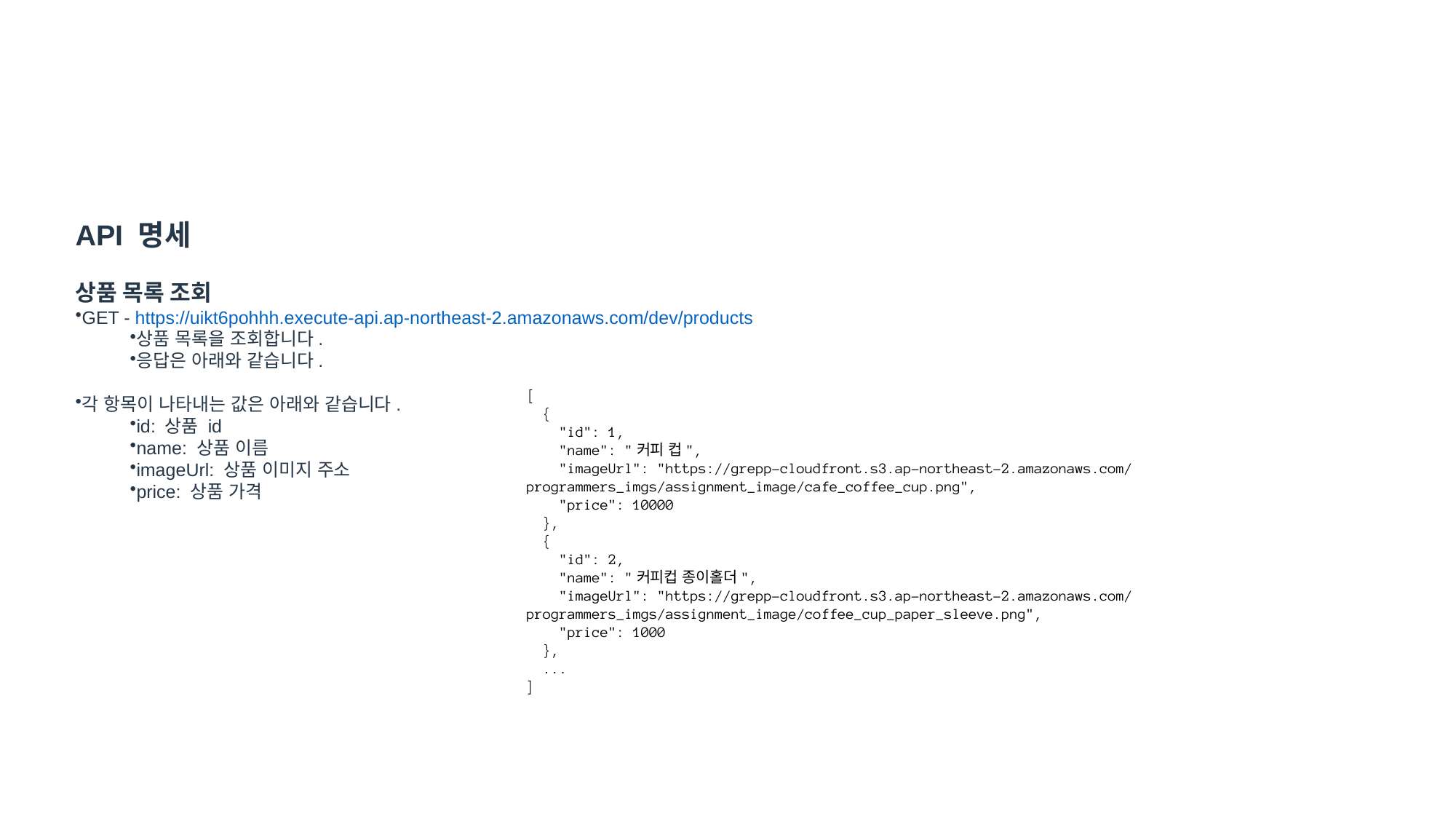

API 명세

상품 목록 조회
GET - https://uikt6pohhh.execute-api.ap-northeast-2.amazonaws.com/dev/products
상품 목록을 조회합니다.
응답은 아래와 같습니다.

각 항목이 나타내는 값은 아래와 같습니다.
id: 상품 id
name: 상품 이름
imageUrl: 상품 이미지 주소
price: 상품 가격

[
  {
    "id": 1,
    "name": "커피 컵",
    "imageUrl": "https://grepp-cloudfront.s3.ap-northeast-2.amazonaws.com/programmers_imgs/assignment_image/cafe_coffee_cup.png",
    "price": 10000
  },
  {
    "id": 2,
    "name": "커피컵 종이홀더",
    "imageUrl": "https://grepp-cloudfront.s3.ap-northeast-2.amazonaws.com/programmers_imgs/assignment_image/coffee_cup_paper_sleeve.png",
    "price": 1000
  },
  ...
]